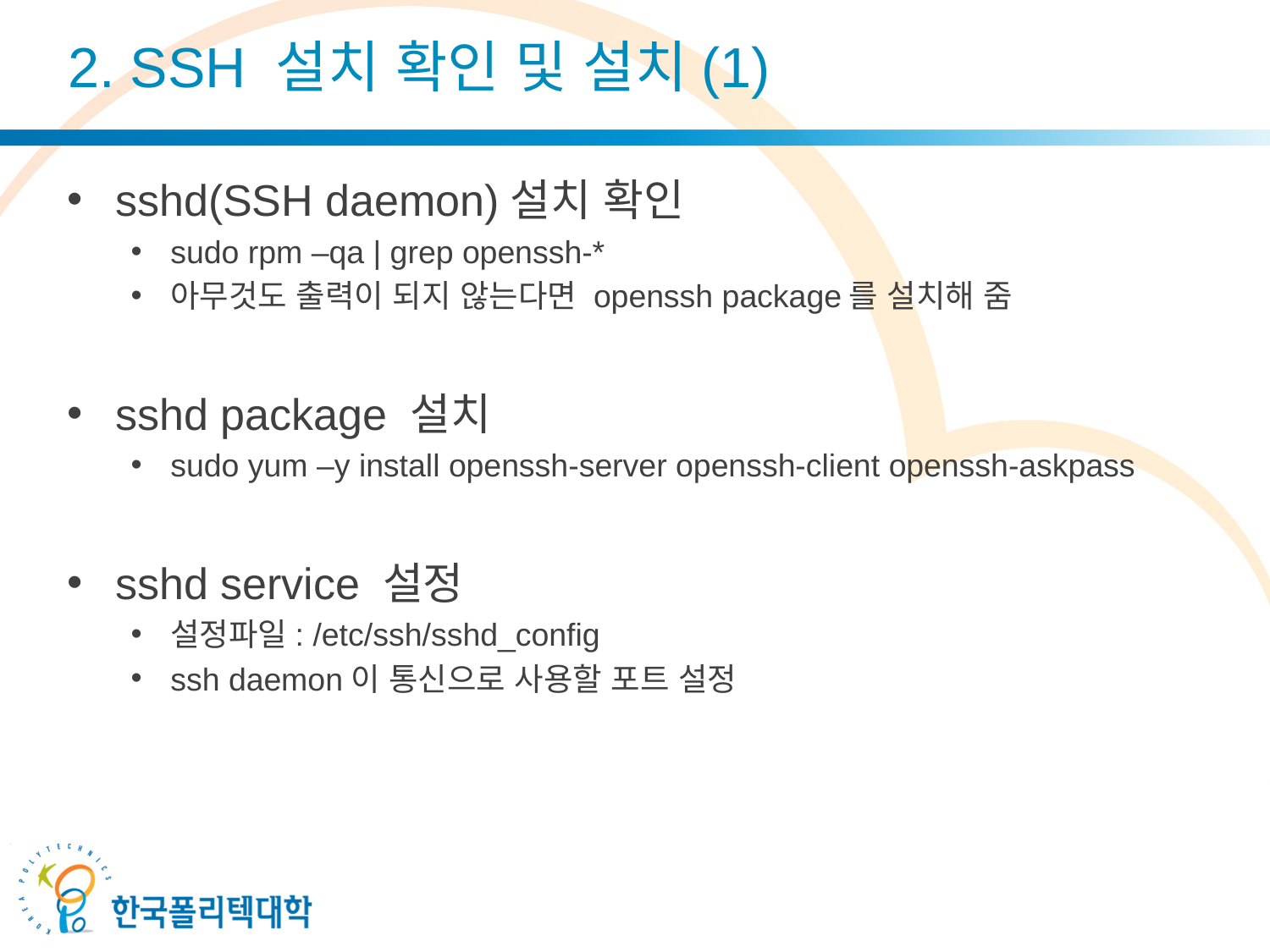

# 2. SSH 설치 확인 및 설치(1)
sshd(SSH daemon)설치 확인
sudo rpm –qa | grep openssh-*
아무것도 출력이 되지 않는다면 openssh package를 설치해 줌

sshd package 설치
sudo yum –y install openssh-server openssh-client openssh-askpass

sshd service 설정
설정파일: /etc/ssh/sshd_config
ssh daemon이 통신으로 사용할 포트 설정